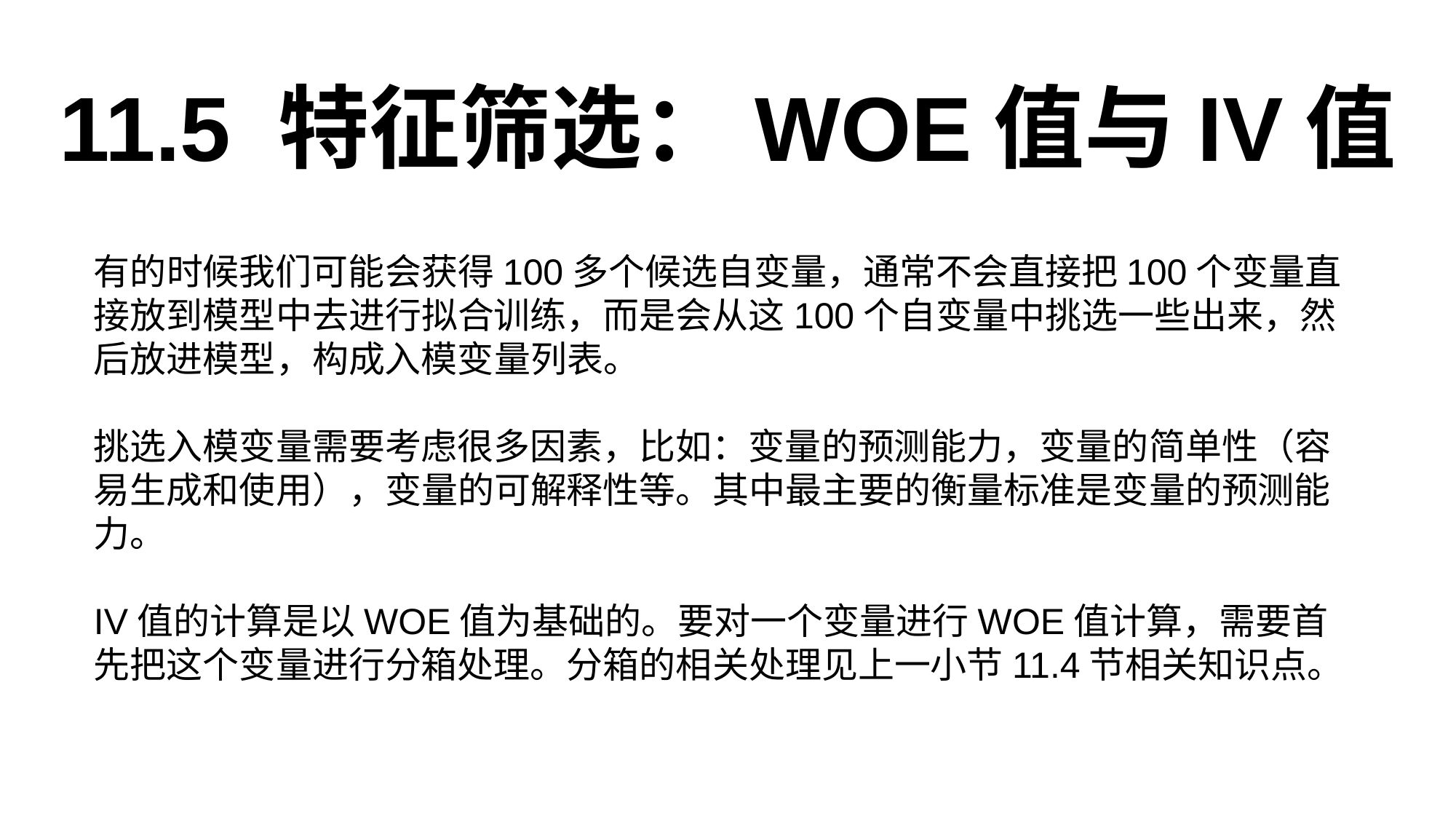

11.5 特征筛选：WOE值与IV值
有的时候我们可能会获得100多个候选自变量，通常不会直接把100个变量直接放到模型中去进行拟合训练，而是会从这100个自变量中挑选一些出来，然后放进模型，构成入模变量列表。

挑选入模变量需要考虑很多因素，比如：变量的预测能力，变量的简单性（容易生成和使用），变量的可解释性等。其中最主要的衡量标准是变量的预测能力。

IV值的计算是以WOE值为基础的。要对一个变量进行WOE值计算，需要首先把这个变量进行分箱处理。分箱的相关处理见上一小节11.4节相关知识点。